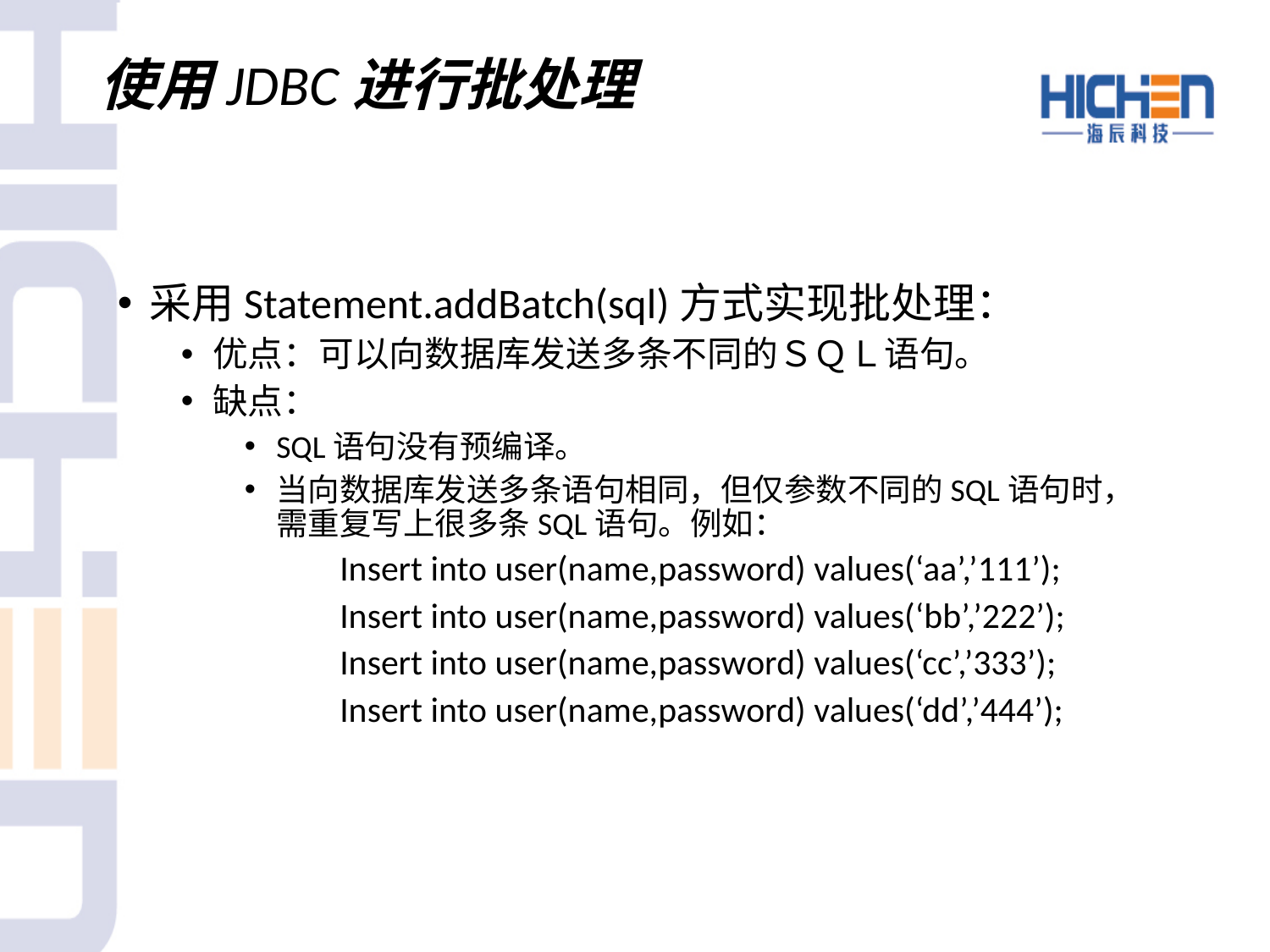

# 使用JDBC进行批处理
采用Statement.addBatch(sql)方式实现批处理：
优点：可以向数据库发送多条不同的ＳＱＬ语句。
缺点：
SQL语句没有预编译。
当向数据库发送多条语句相同，但仅参数不同的SQL语句时，需重复写上很多条SQL语句。例如：
		Insert into user(name,password) values(‘aa’,’111’);
		Insert into user(name,password) values(‘bb’,’222’);
		Insert into user(name,password) values(‘cc’,’333’);
		Insert into user(name,password) values(‘dd’,’444’);